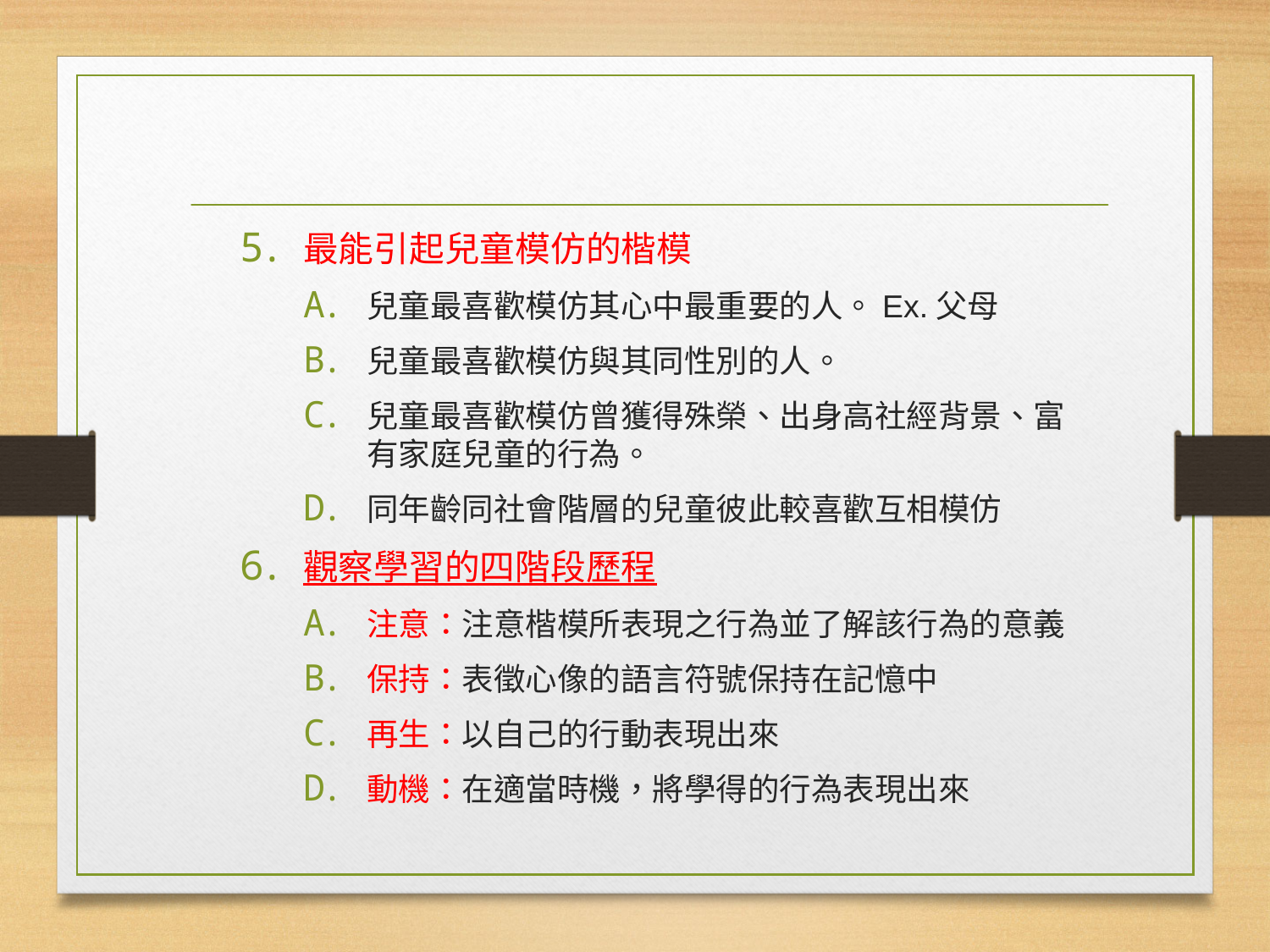

#
最能引起兒童模仿的楷模
兒童最喜歡模仿其心中最重要的人。Ex.父母
兒童最喜歡模仿與其同性別的人。
兒童最喜歡模仿曾獲得殊榮、出身高社經背景、富有家庭兒童的行為。
同年齡同社會階層的兒童彼此較喜歡互相模仿
觀察學習的四階段歷程
注意：注意楷模所表現之行為並了解該行為的意義
保持：表徵心像的語言符號保持在記憶中
再生：以自己的行動表現出來
動機：在適當時機，將學得的行為表現出來